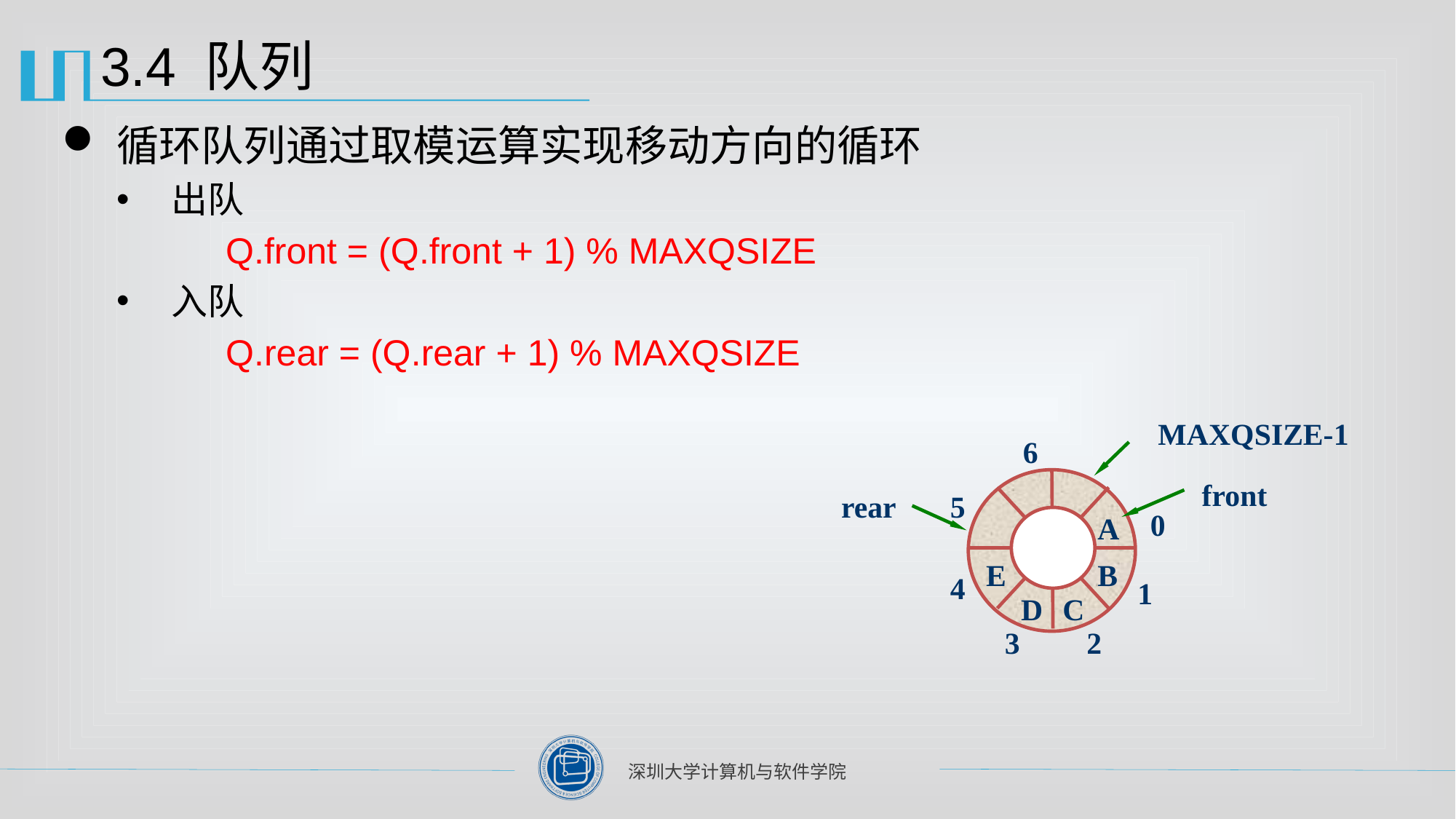

# 3.4 队列
循环队列通过取模运算实现移动方向的循环
出队
	Q.front = (Q.front + 1) % MAXQSIZE
入队
	Q.rear = (Q.rear + 1) % MAXQSIZE

 MAXQSIZE-1
6

C

front

rear
5

0

A

E
B
4
1
D
C
3
2
54